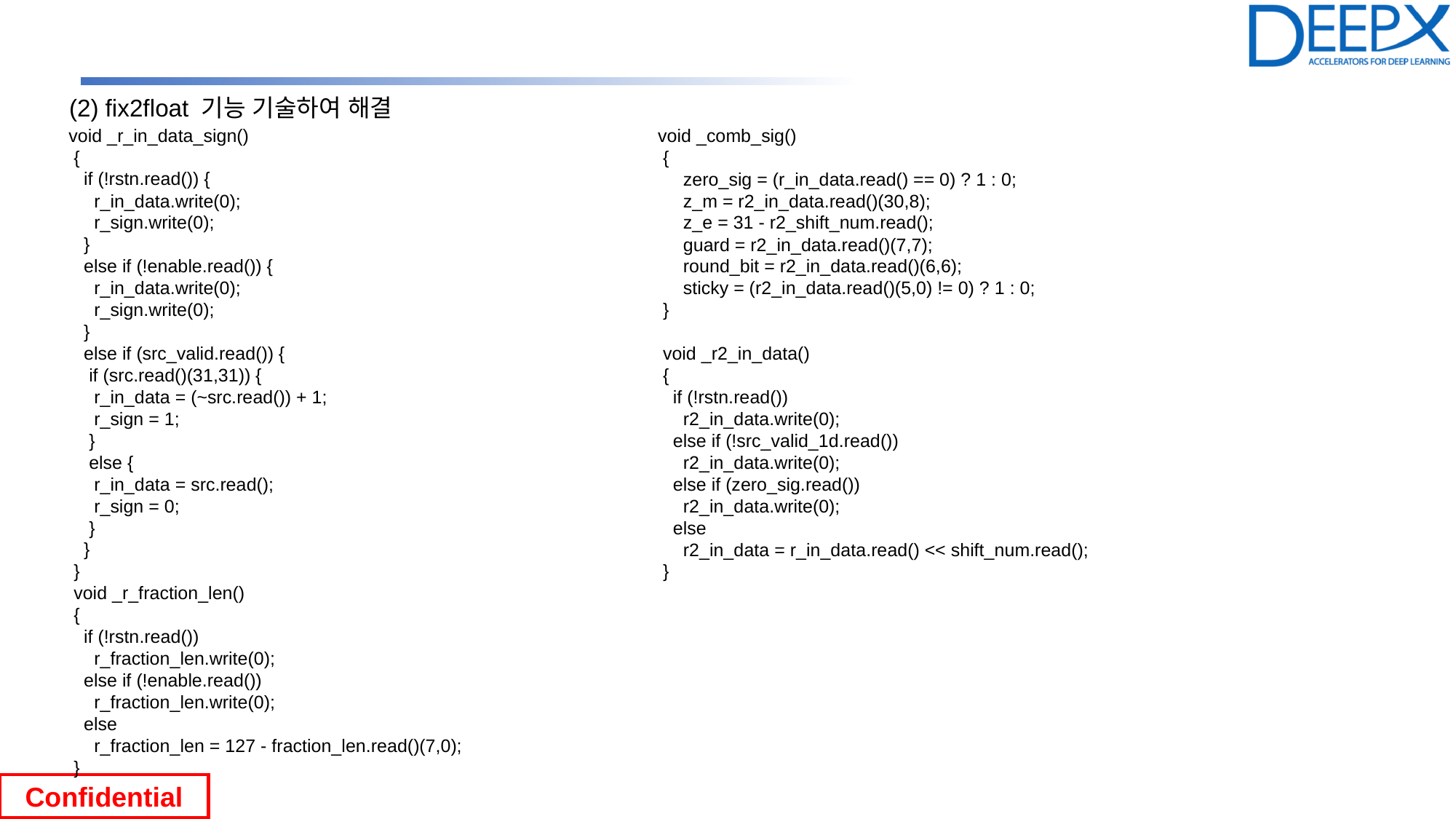

(2) fix2float 기능 기술하여 해결
 void _r_in_data_sign()
  {
    if (!rstn.read()) {
      r_in_data.write(0);
      r_sign.write(0);
    }
    else if (!enable.read()) {
      r_in_data.write(0);
      r_sign.write(0);
    }
    else if (src_valid.read()) {
     if (src.read()(31,31)) {
      r_in_data = (~src.read()) + 1;
      r_sign = 1;
     }
     else {
      r_in_data = src.read();
      r_sign = 0;
     }
    }
  }
  void _r_fraction_len()
  {
    if (!rstn.read())
      r_fraction_len.write(0);
    else if (!enable.read())
      r_fraction_len.write(0);
    else
      r_fraction_len = 127 - fraction_len.read()(7,0);
  }
 void _comb_sig()
  {
      zero_sig = (r_in_data.read() == 0) ? 1 : 0;
      z_m = r2_in_data.read()(30,8);
      z_e = 31 - r2_shift_num.read();
      guard = r2_in_data.read()(7,7);
      round_bit = r2_in_data.read()(6,6);
      sticky = (r2_in_data.read()(5,0) != 0) ? 1 : 0;
  }

  void _r2_in_data()
  {
    if (!rstn.read())
      r2_in_data.write(0);
    else if (!src_valid_1d.read())
      r2_in_data.write(0);
    else if (zero_sig.read())
      r2_in_data.write(0);
    else
      r2_in_data = r_in_data.read() << shift_num.read();
  }